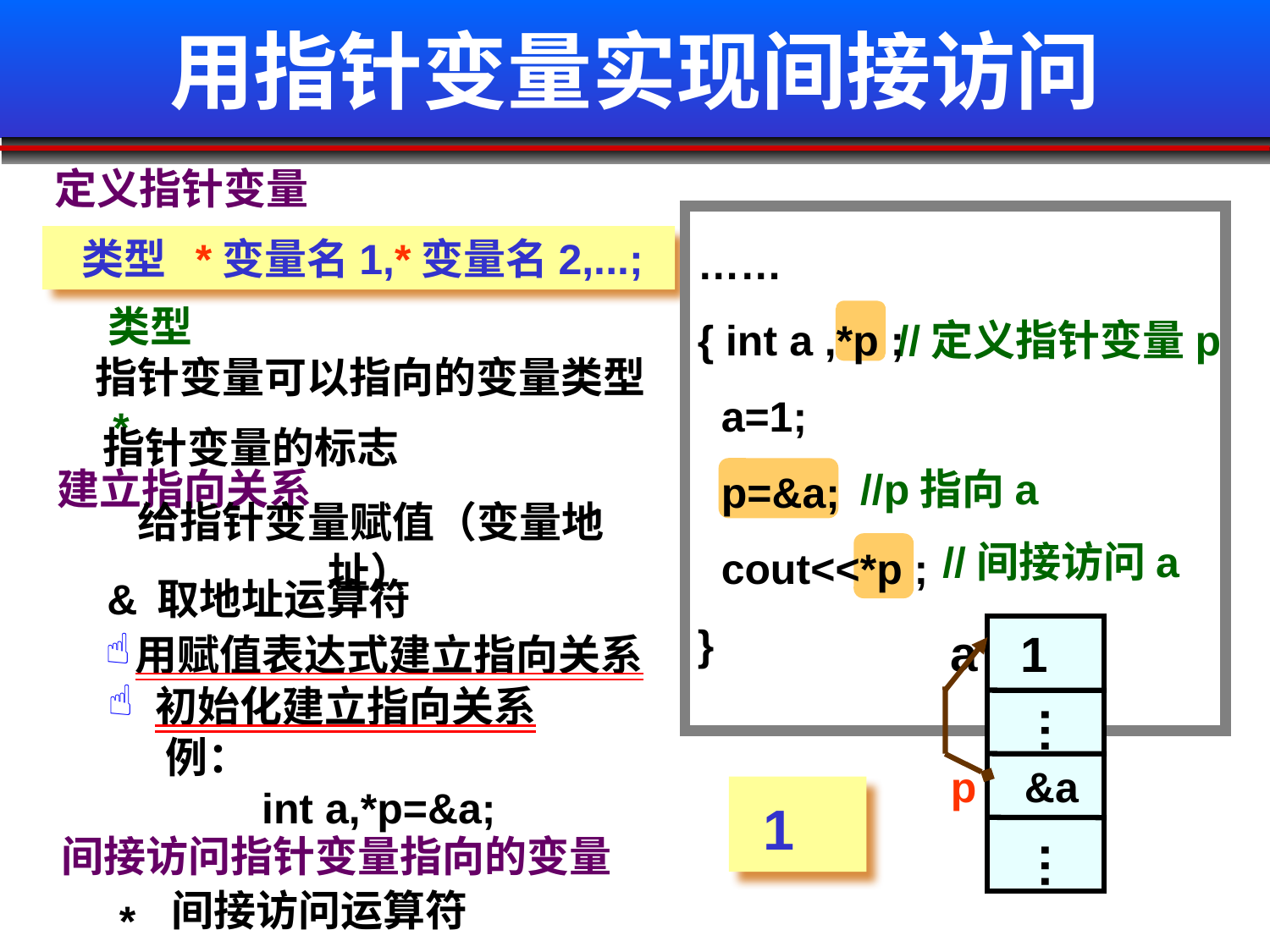

# 用指针变量实现间接访问

定义指针变量
……
{ int a ,*p ;
  a=1;
  p=&a;
  cout<<*p ;
}
 类型  *变量名1,*变量名2,...;
 类型

//定义指针变量p
指针变量可以指向的变量类型
 *
指针变量的标志
建立指向关系
//p指向a

给指针变量赋值（变量地址）
//间接访问a

 &
　取地址运算符
 a

 1
用赋值表达式建立指向关系

 …

初始化建立指向关系
     例：
             int a,*p=&a;

 p

 &a

1
 …

间接访问指针变量指向的变量
　间接访问运算符
 *